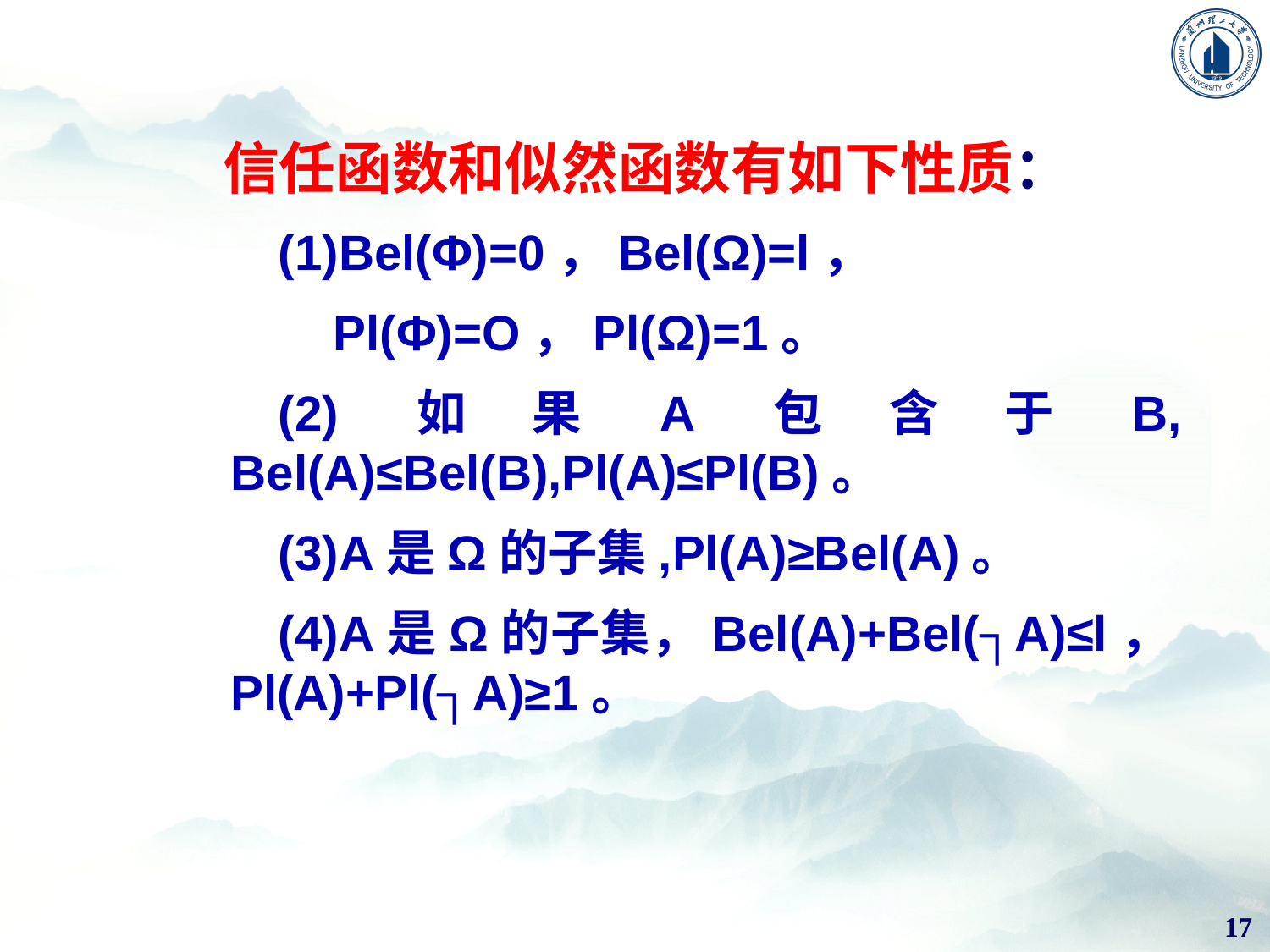

信任函数和似然函数有如下性质：
(1)Bel(Φ)=0，Bel(Ω)=l，
    Pl(Φ)=O，Pl(Ω)=1。
(2)如果A包含于B, Bel(A)≤Bel(B),Pl(A)≤Pl(B)。
(3)A是Ω的子集,Pl(A)≥Bel(A)。
(4)A是Ω的子集，Bel(A)+Bel(┐A)≤l，Pl(A)+Pl(┐A)≥1。
17